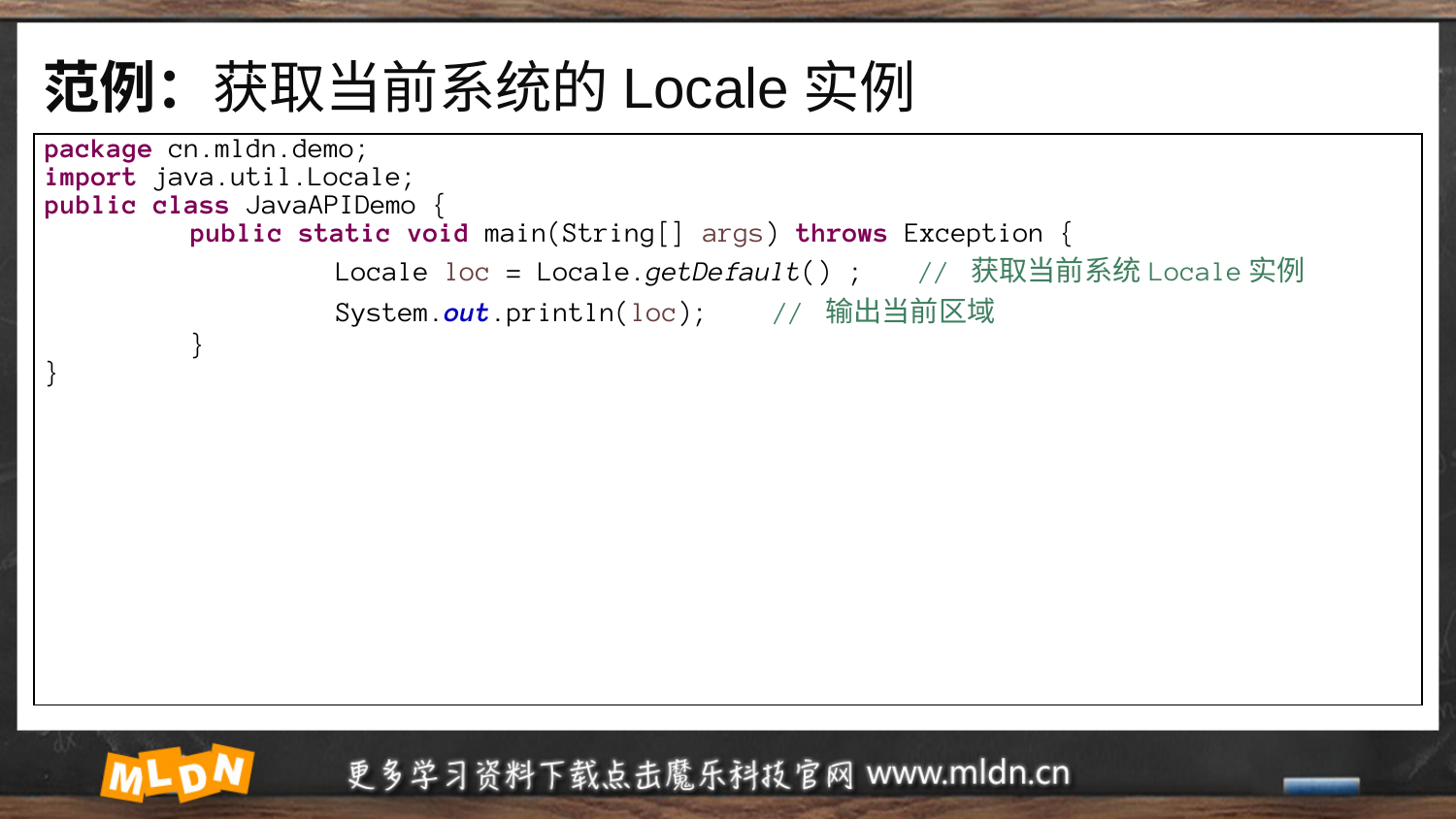

# 范例：获取当前系统的Locale实例
| package cn.mldn.demo; import java.util.Locale; public class JavaAPIDemo { public static void main(String[] args) throws Exception { Locale loc = Locale.getDefault() ; // 获取当前系统Locale实例 System.out.println(loc); // 输出当前区域 } } |
| --- |